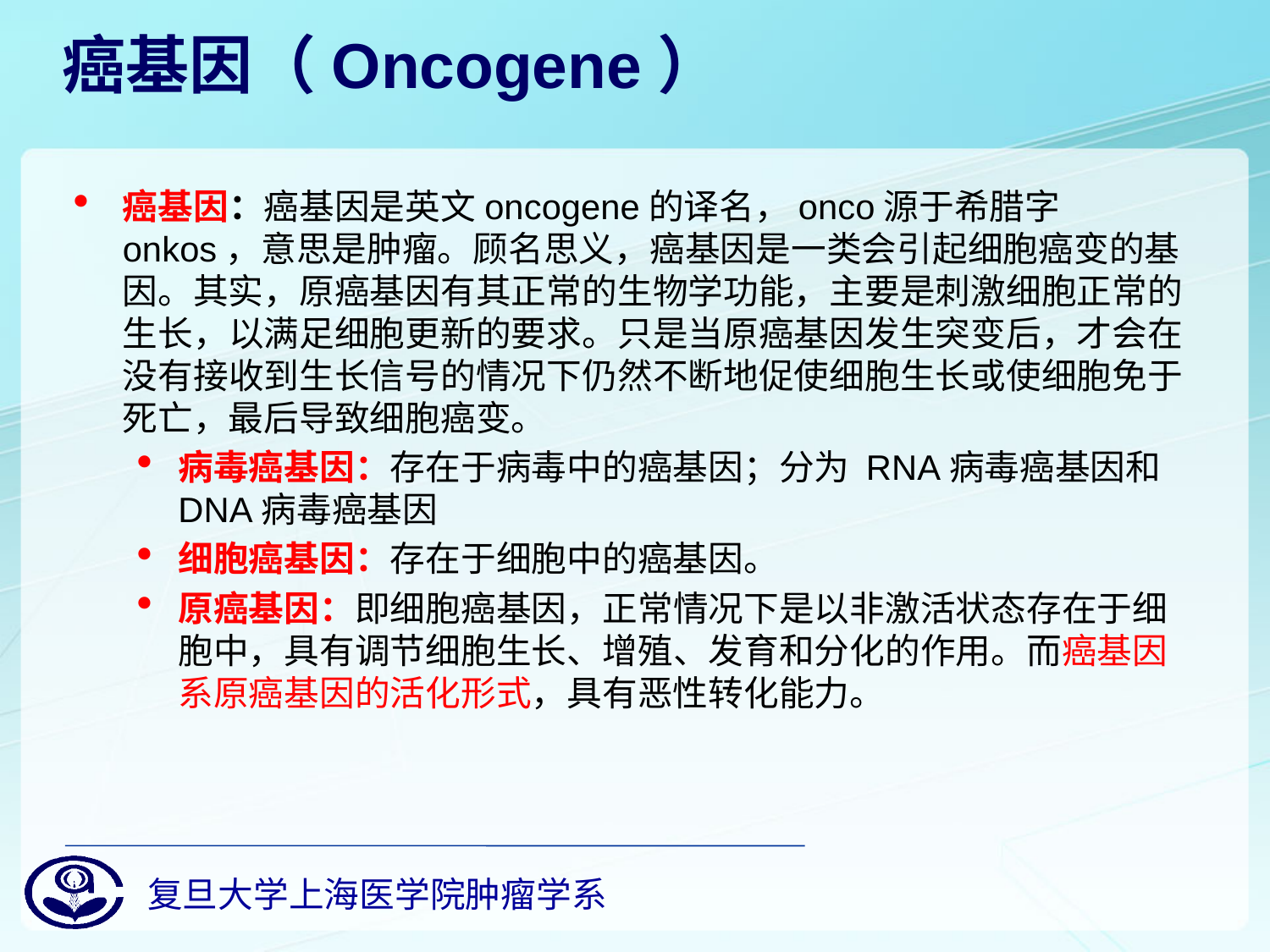

# 癌基因（Oncogene）
癌基因：癌基因是英文oncogene的译名，onco源于希腊字onkos，意思是肿瘤。顾名思义，癌基因是一类会引起细胞癌变的基因。其实，原癌基因有其正常的生物学功能，主要是刺激细胞正常的生长，以满足细胞更新的要求。只是当原癌基因发生突变后，才会在没有接收到生长信号的情况下仍然不断地促使细胞生长或使细胞免于死亡，最后导致细胞癌变。
病毒癌基因：存在于病毒中的癌基因；分为 RNA病毒癌基因和DNA病毒癌基因
细胞癌基因：存在于细胞中的癌基因。
原癌基因：即细胞癌基因，正常情况下是以非激活状态存在于细胞中，具有调节细胞生长、增殖、发育和分化的作用。而癌基因系原癌基因的活化形式，具有恶性转化能力。